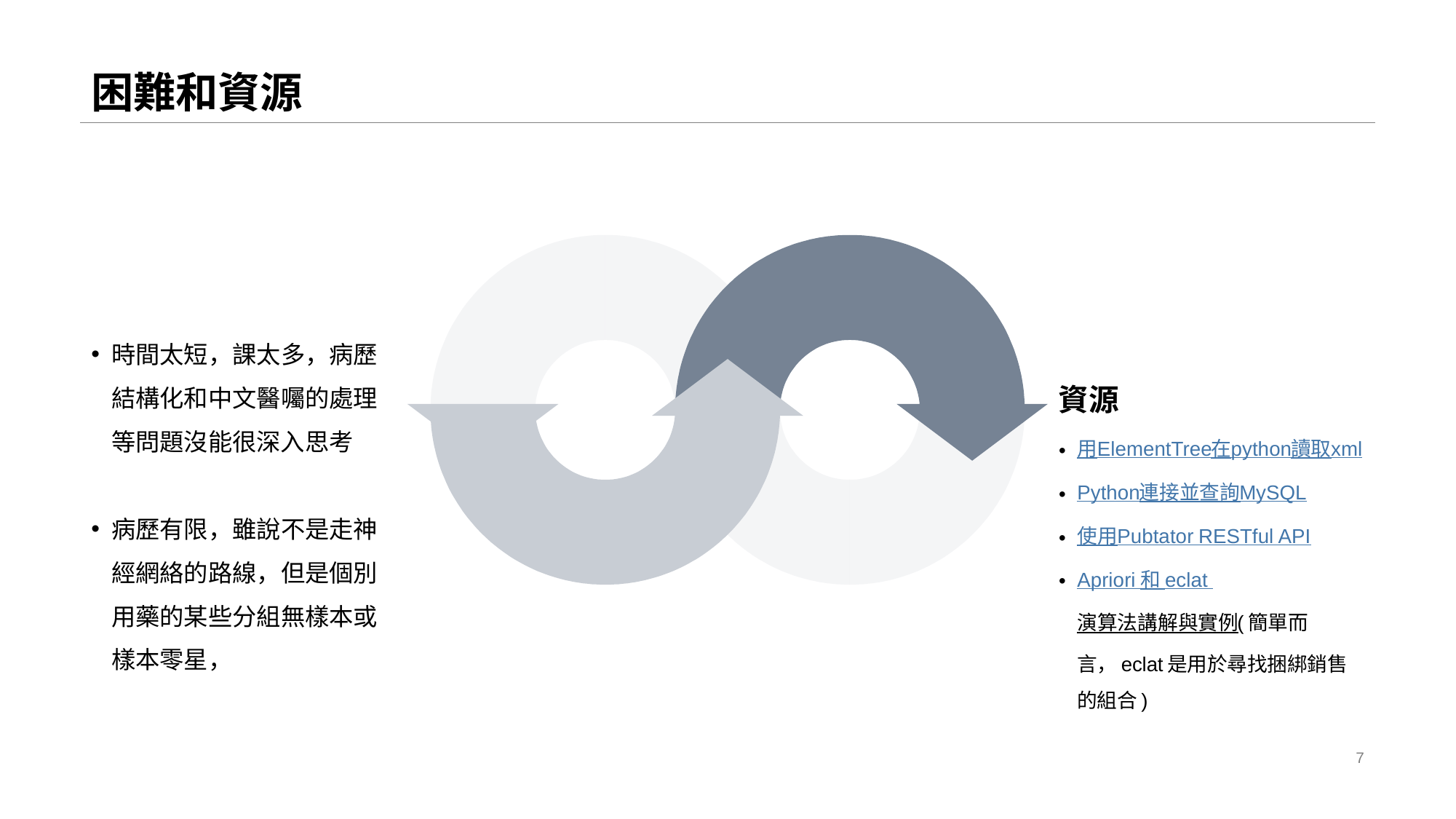

# 困難和資源

時間太短，課太多，病歷結構化和中文醫囑的處理等問題沒能很深入思考

病歷有限，雖說不是走神經網絡的路線，但是個別用藥的某些分組無樣本或樣本零星，

資源
用ElementTree在python讀取xml
Python連接並查詢MySQL
使用Pubtator RESTful API
Apriori 和 eclat 演算法講解與實例(簡單而言，eclat是用於尋找捆綁銷售的組合)
7